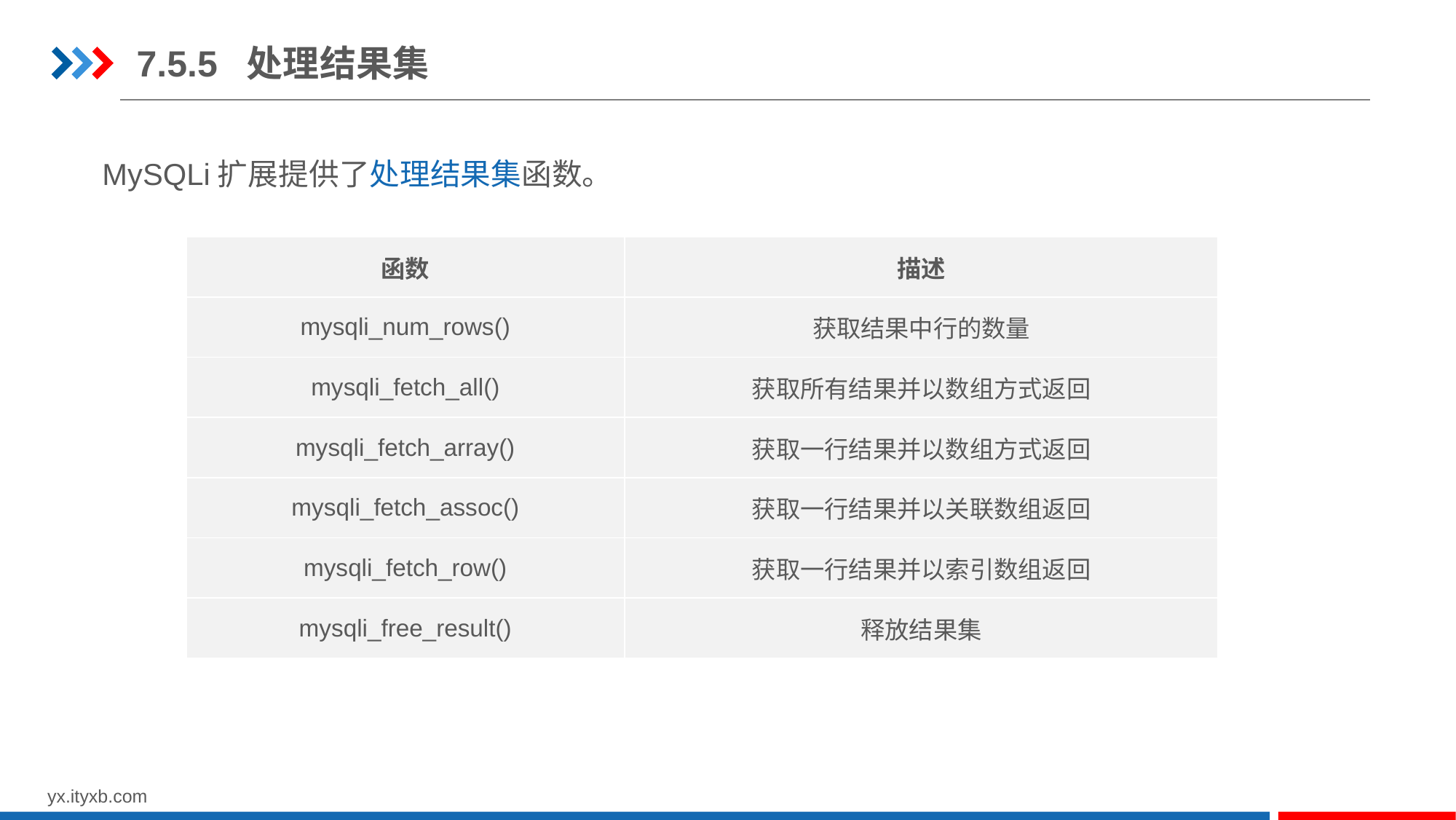

7.5.5  处理结果集
MySQLi扩展提供了处理结果集函数。
| 函数 | 描述 |
| --- | --- |
| mysqli\_num\_rows() | 获取结果中行的数量 |
| mysqli\_fetch\_all() | 获取所有结果并以数组方式返回 |
| mysqli\_fetch\_array() | 获取一行结果并以数组方式返回 |
| mysqli\_fetch\_assoc() | 获取一行结果并以关联数组返回 |
| mysqli\_fetch\_row() | 获取一行结果并以索引数组返回 |
| mysqli\_free\_result() | 释放结果集 |